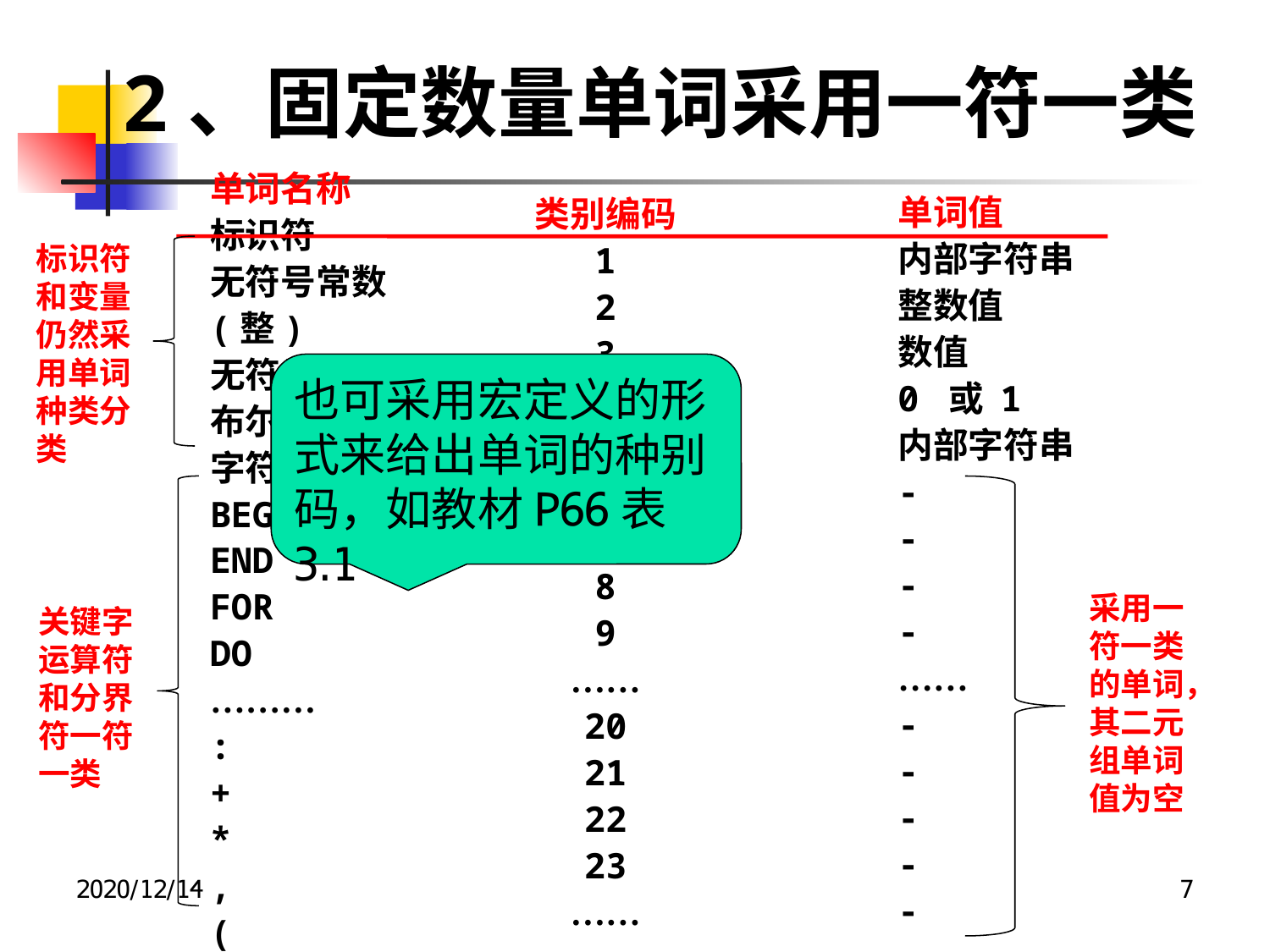

2、固定数量单词采用一符一类
单词名称
标识符
无符号常数(整)
无符号浮点数
布尔常数
字符串常数
BEGIN
END
FOR
DO
………
:
+
*
,
(
单词值
内部字符串
整数值
数值
0 或 1
内部字符串
-
-
-
-
……
-
-
-
-
-
类别编码
1
2
3
4
5
6
7
8
9
……
20
21
22
23
……
标识符
和变量
仍然采
用单词
种类分
类

也可采用宏定义的形式来给出单词的种别码，如教材P66表3.1

采用一
符一类
的单词，
其二元
组单词
值为空

关键字
运算符
和分界
符一符
一类
2020/12/14
7